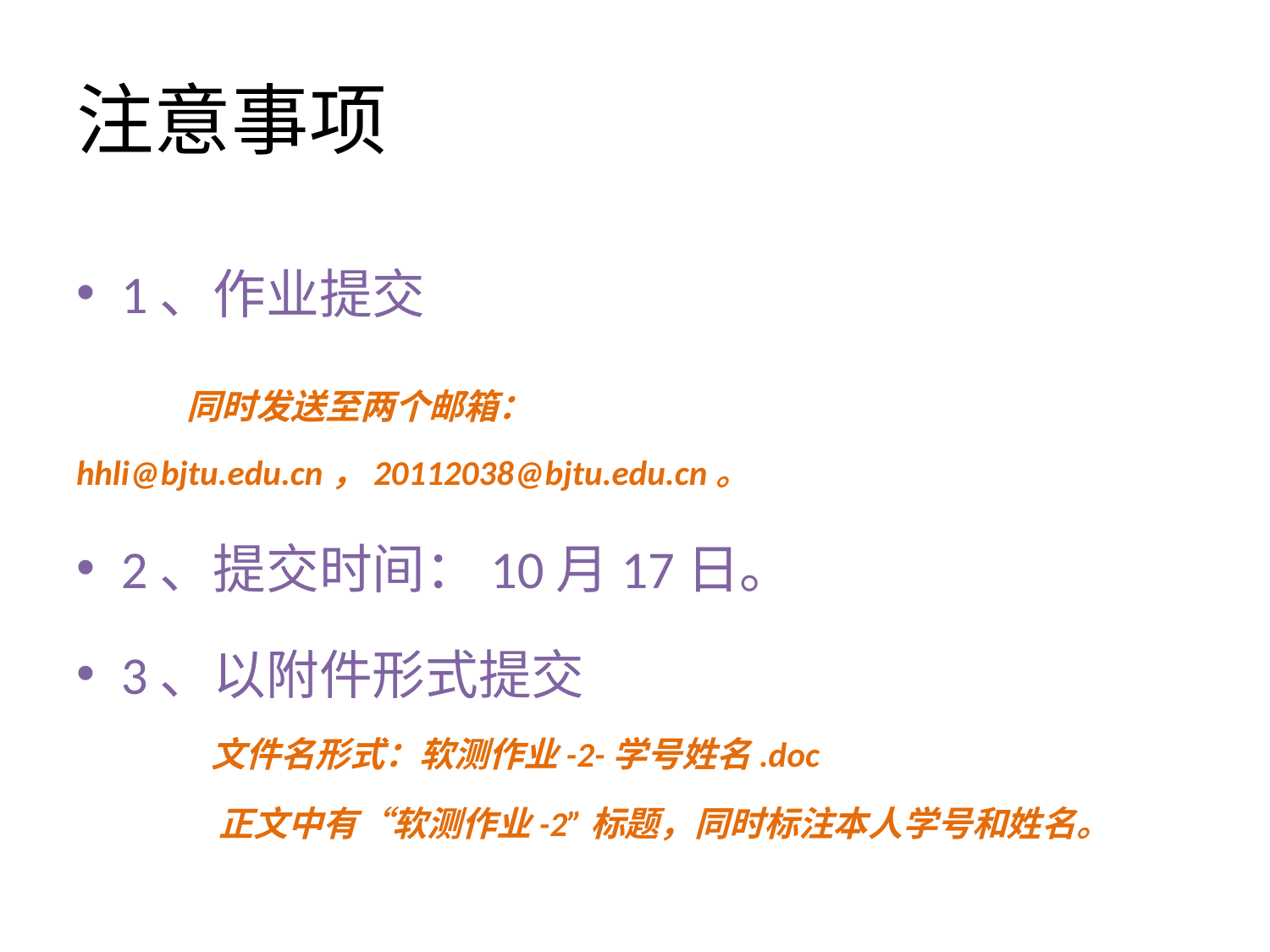

# 注意事项
1、作业提交
          同时发送至两个邮箱：hhli@bjtu.edu.cn，20112038@bjtu.edu.cn。
2、提交时间：10月17日。
3、以附件形式提交
 文件名形式：软测作业-2-学号姓名.doc
  正文中有“软测作业-2”标题，同时标注本人学号和姓名。